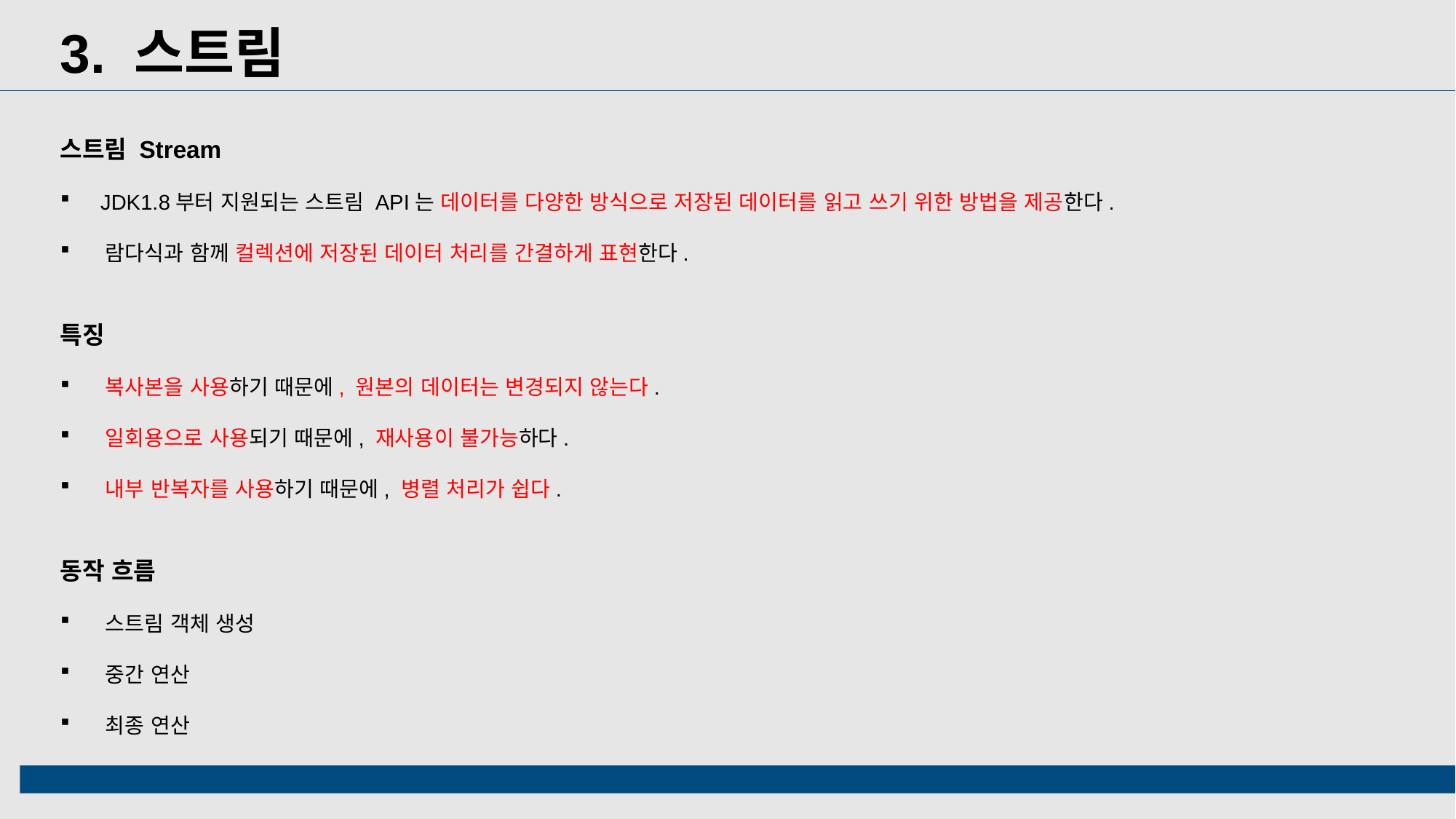

3. 스트림
스트림 Stream
 JDK1.8부터 지원되는 스트림 API는 데이터를 다양한 방식으로 저장된 데이터를 읽고 쓰기 위한 방법을 제공한다.
 람다식과 함께 컬렉션에 저장된 데이터 처리를 간결하게 표현한다.

특징
 복사본을 사용하기 때문에, 원본의 데이터는 변경되지 않는다.
 일회용으로 사용되기 때문에, 재사용이 불가능하다.
 내부 반복자를 사용하기 때문에, 병렬 처리가 쉽다.

동작 흐름
 스트림 객체 생성
 중간 연산
 최종 연산